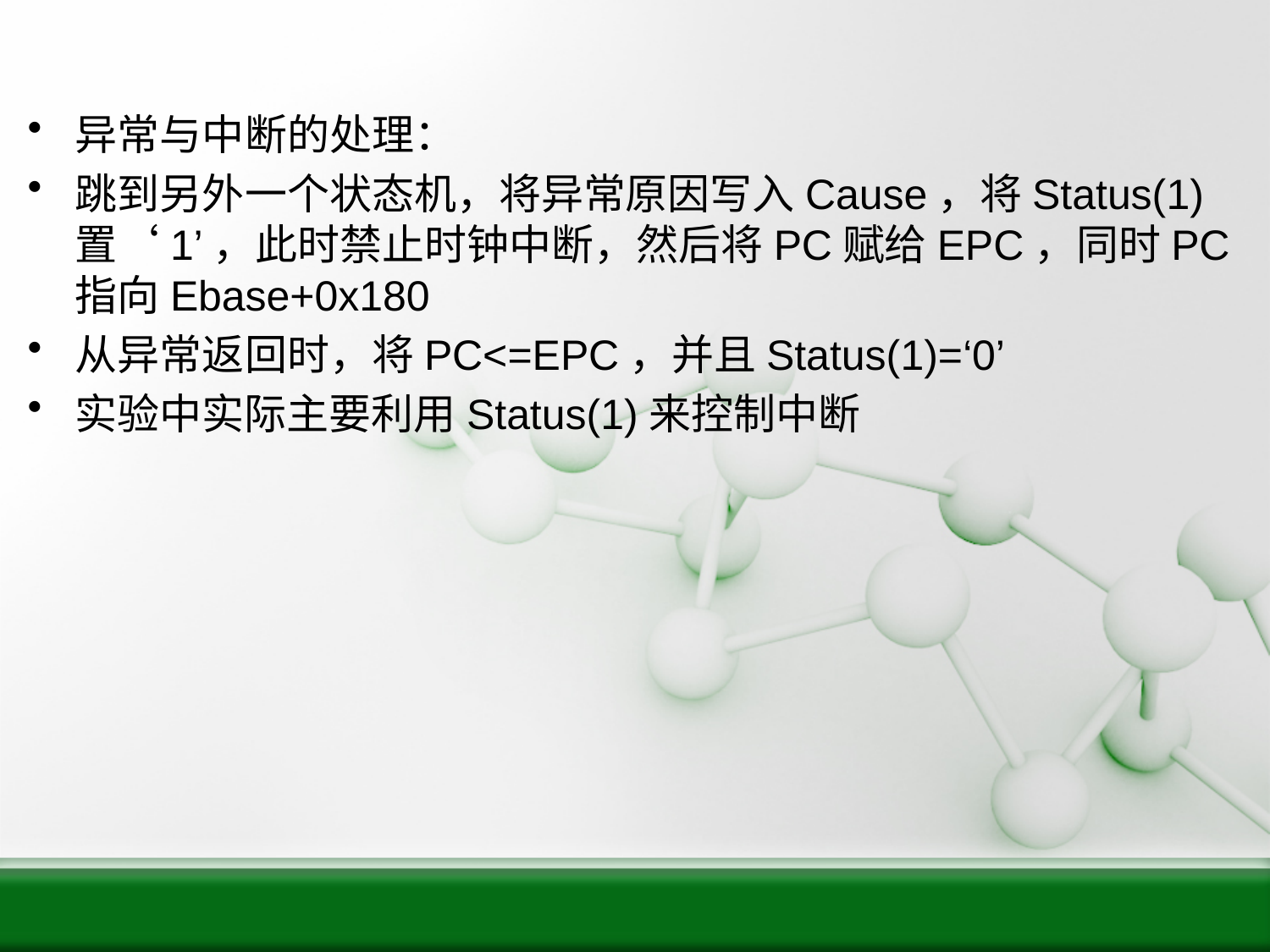

#
异常与中断的处理：
跳到另外一个状态机，将异常原因写入Cause，将Status(1)置‘1’，此时禁止时钟中断，然后将PC赋给EPC，同时PC指向Ebase+0x180
从异常返回时，将PC<=EPC，并且Status(1)=‘0’
实验中实际主要利用Status(1)来控制中断